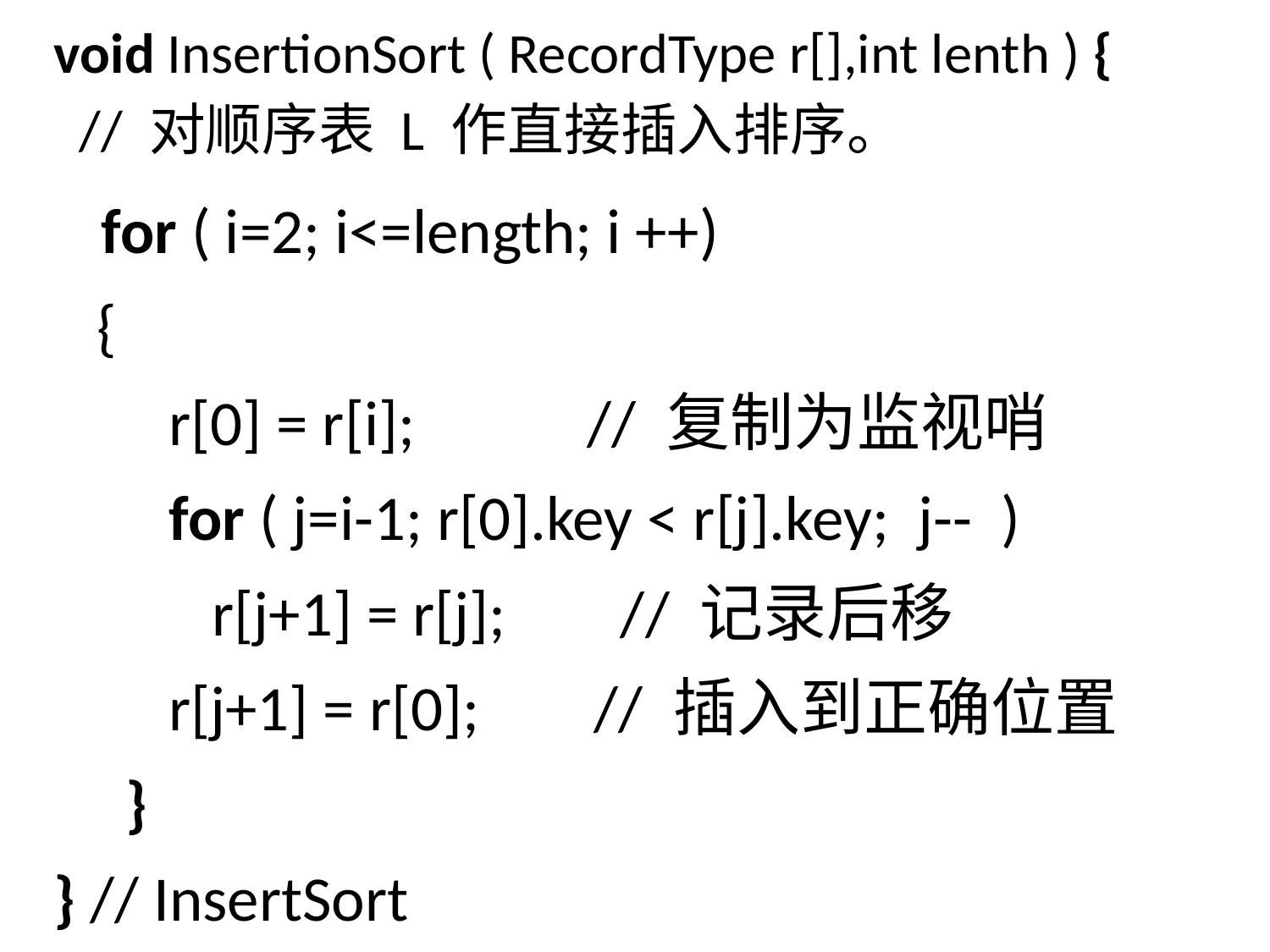

void InsertionSort ( RecordType r[],int lenth ) {
  // 对顺序表 L 作直接插入排序。
   for ( i=2; i<=length; i ++)
   {
        r[0] = r[i];            // 复制为监视哨
        for ( j=i-1; r[0].key < r[j].key;  j--  )
           r[j+1] = r[j];        // 记录后移
        r[j+1] = r[0];        // 插入到正确位置
     }
} // InsertSort